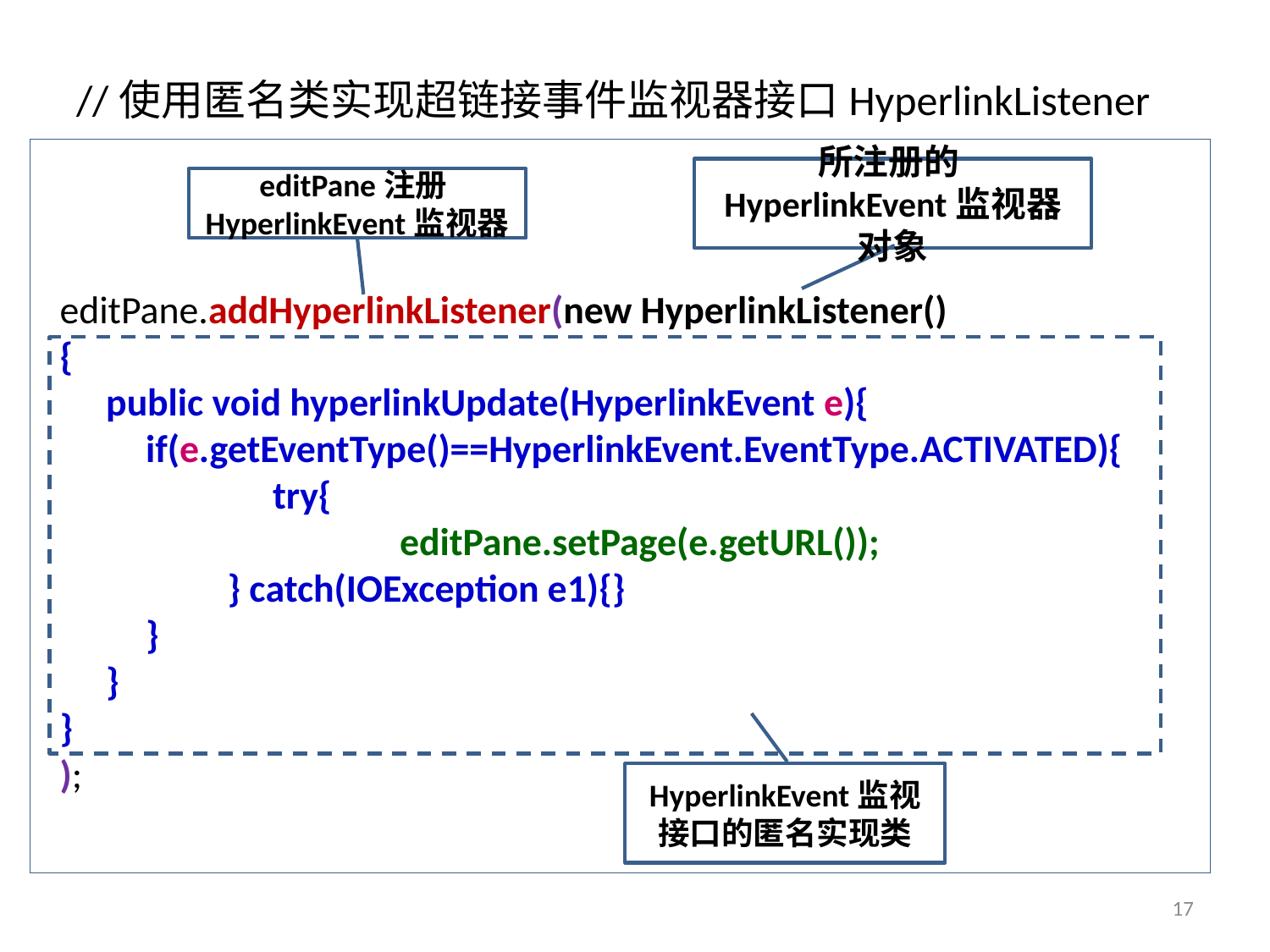

# //使用匿名类实现超链接事件监视器接口HyperlinkListener

  editPane.addHyperlinkListener(new HyperlinkListener()
  {
public void hyperlinkUpdate(HyperlinkEvent e){
	if(e.getEventType()==HyperlinkEvent.EventType.ACTIVATED){
		try{
			editPane.setPage(e.getURL());
              } catch(IOException e1){}
	}
}
  }
  );
所注册的HyperlinkEvent监视器对象
editPane注册HyperlinkEvent监视器

HyperlinkEvent监视接口的匿名实现类
17